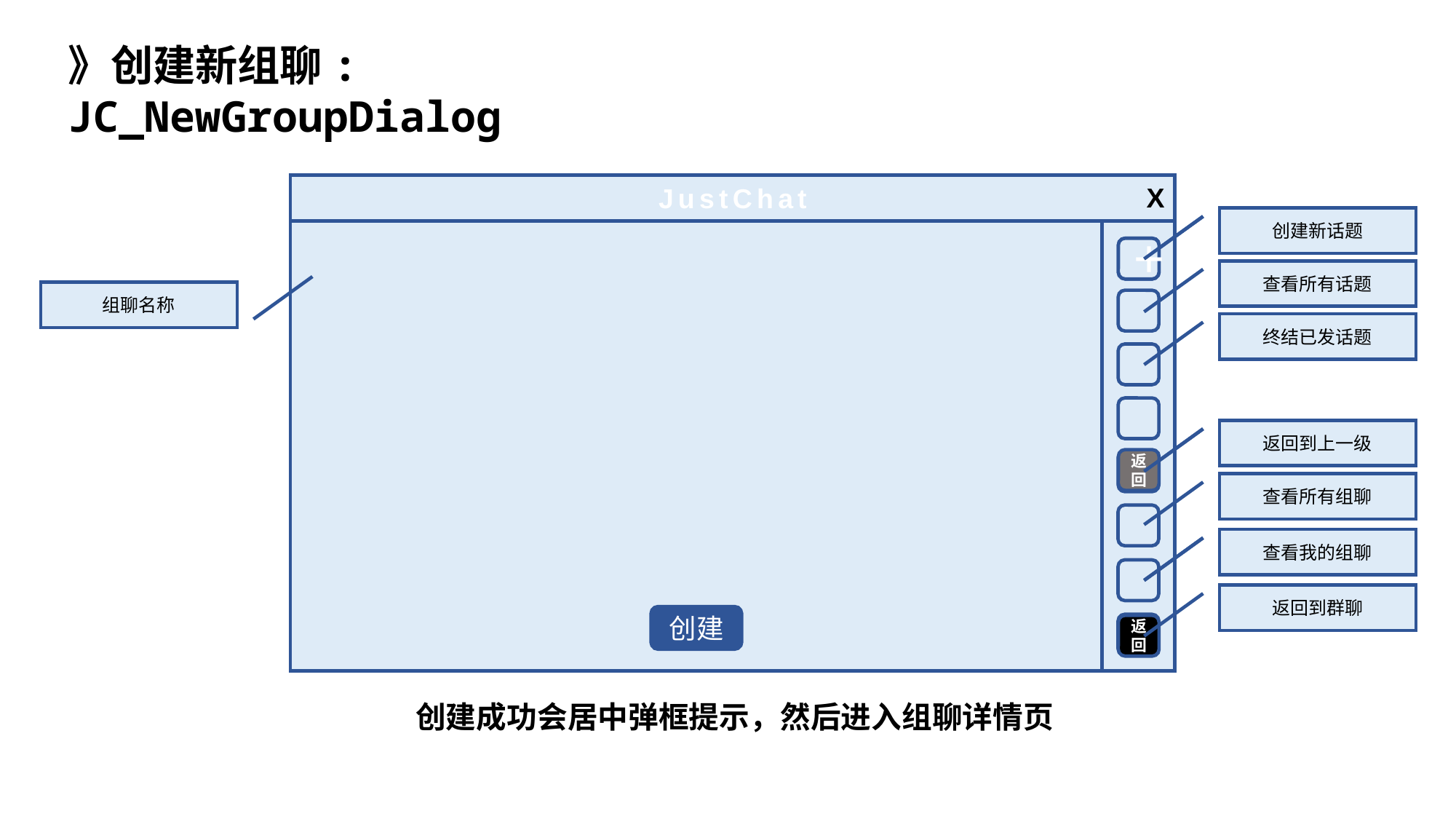

》创建新组聊: JC_NewGroupDialog

JustChat
X
返回到上一级
创建新话题

返回
＋
查看所有话题

组聊名称

终结已发话题

返回到上一级
创建新组聊
返回

查看所有组聊

终结已发组聊
查看我的组聊

返回到群聊
创建

返回
创建成功会居中弹框提示，然后进入组聊详情页